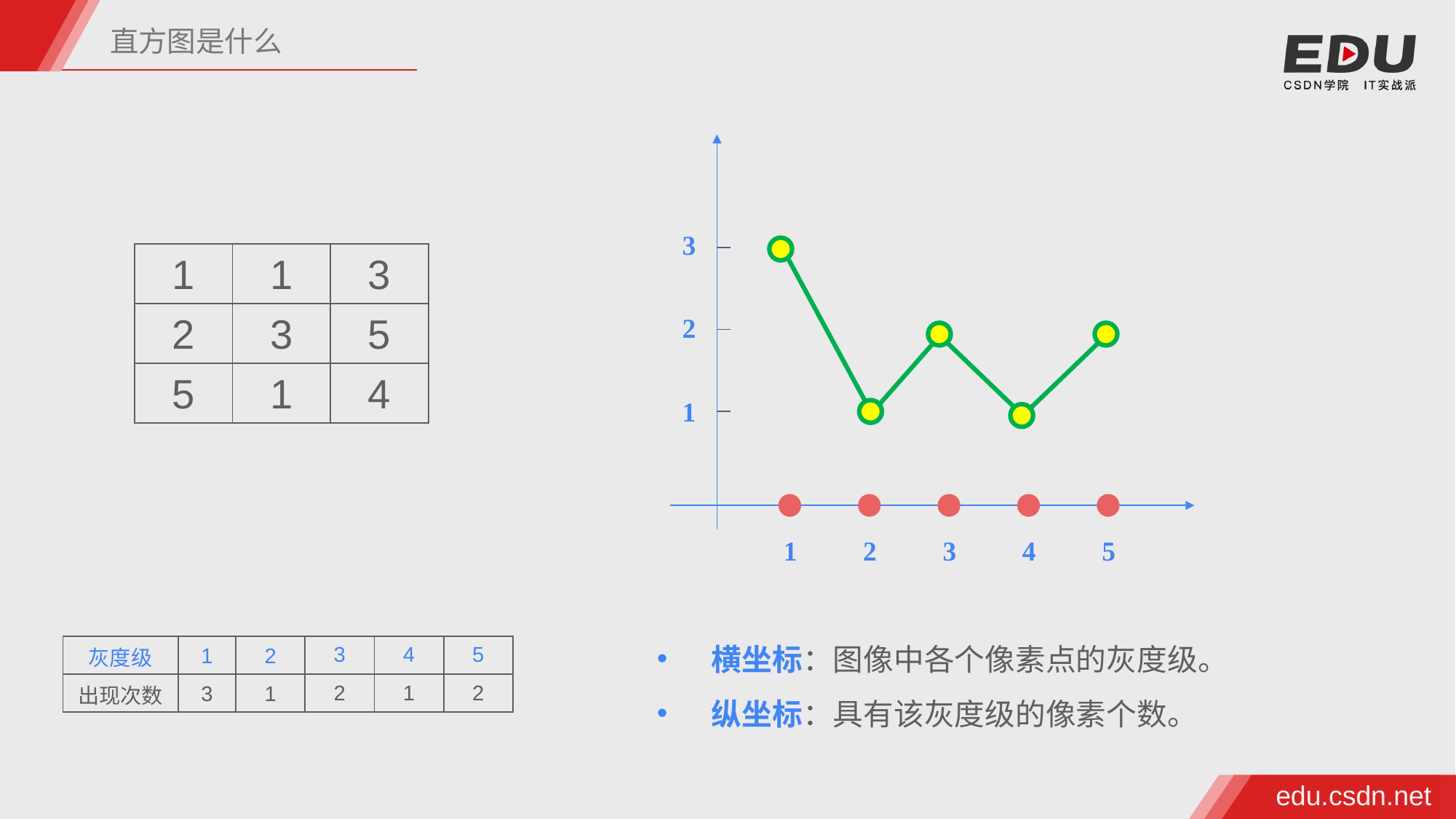

直方图是什么
3

| 1 | 1 | 3 |
| --- | --- | --- |
| 2 | 3 | 5 |
| 5 | 1 | 4 |

2

1

1
2
3
4
5
横坐标：图像中各个像素点的灰度级。
纵坐标：具有该灰度级的像素个数。
| 灰度级 | 1 | 2 | 3 | 4 | 5 |
| --- | --- | --- | --- | --- | --- |
| 出现次数 | 3 | 1 | 2 | 1 | 2 |